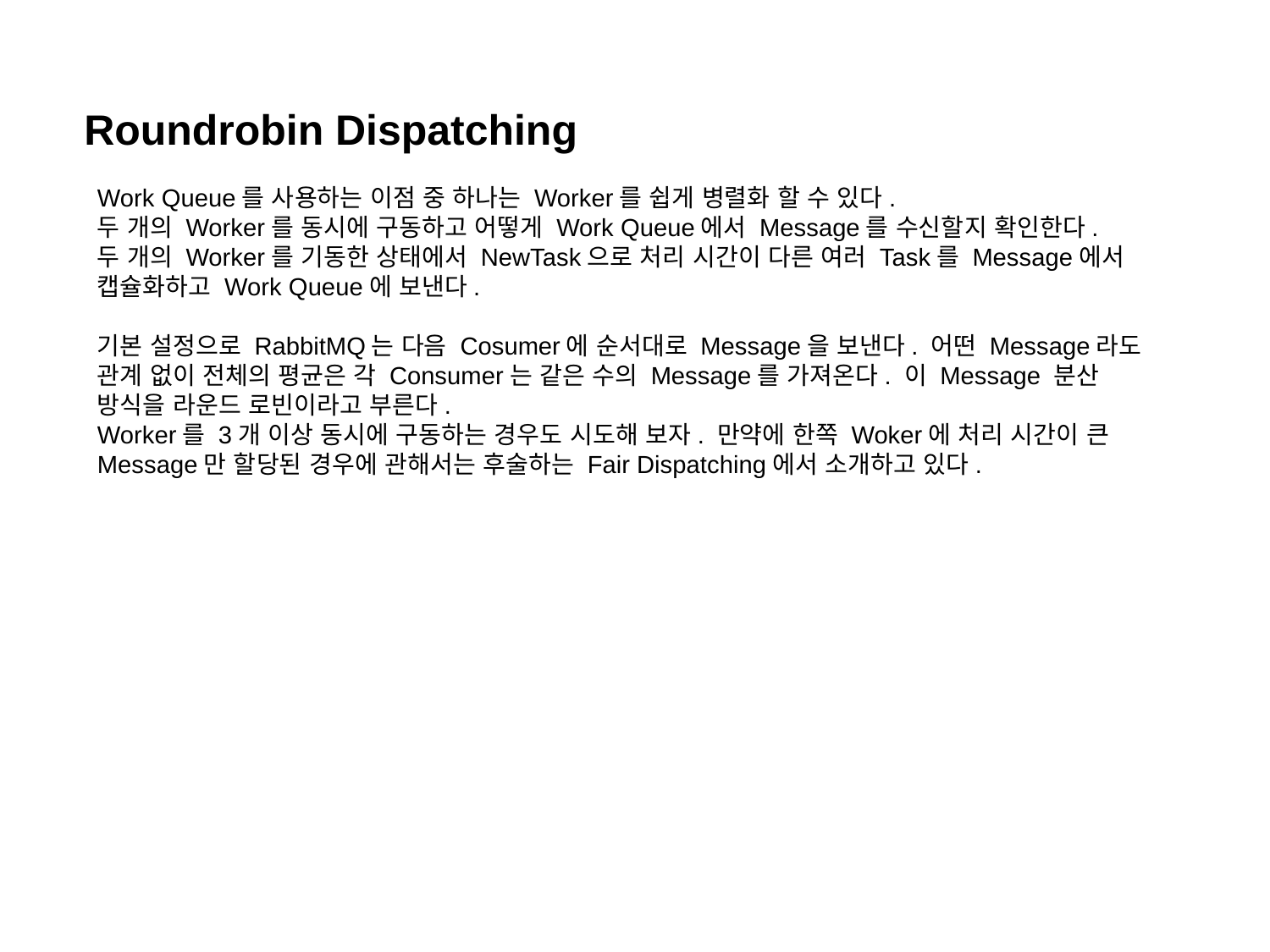

Roundrobin Dispatching
Work Queue를 사용하는 이점 중 하나는 Worker를 쉽게 병렬화 할 수 있다.
두 개의 Worker를 동시에 구동하고 어떻게 Work Queue에서 Message를 수신할지 확인한다.
두 개의 Worker를 기동한 상태에서 NewTask으로 처리 시간이 다른 여러 Task를 Message에서 캡슐화하고 Work Queue에 보낸다.

기본 설정으로 RabbitMQ는 다음 Cosumer에 순서대로 Message을 보낸다. 어떤 Message라도 관계 없이 전체의 평균은 각 Consumer는 같은 수의 Message를 가져온다. 이 Message 분산 방식을 라운드 로빈이라고 부른다.
Worker를 3개 이상 동시에 구동하는 경우도 시도해 보자. 만약에 한쪽 Woker에 처리 시간이 큰 Message만 할당된 경우에 관해서는 후술하는 Fair Dispatching에서 소개하고 있다.